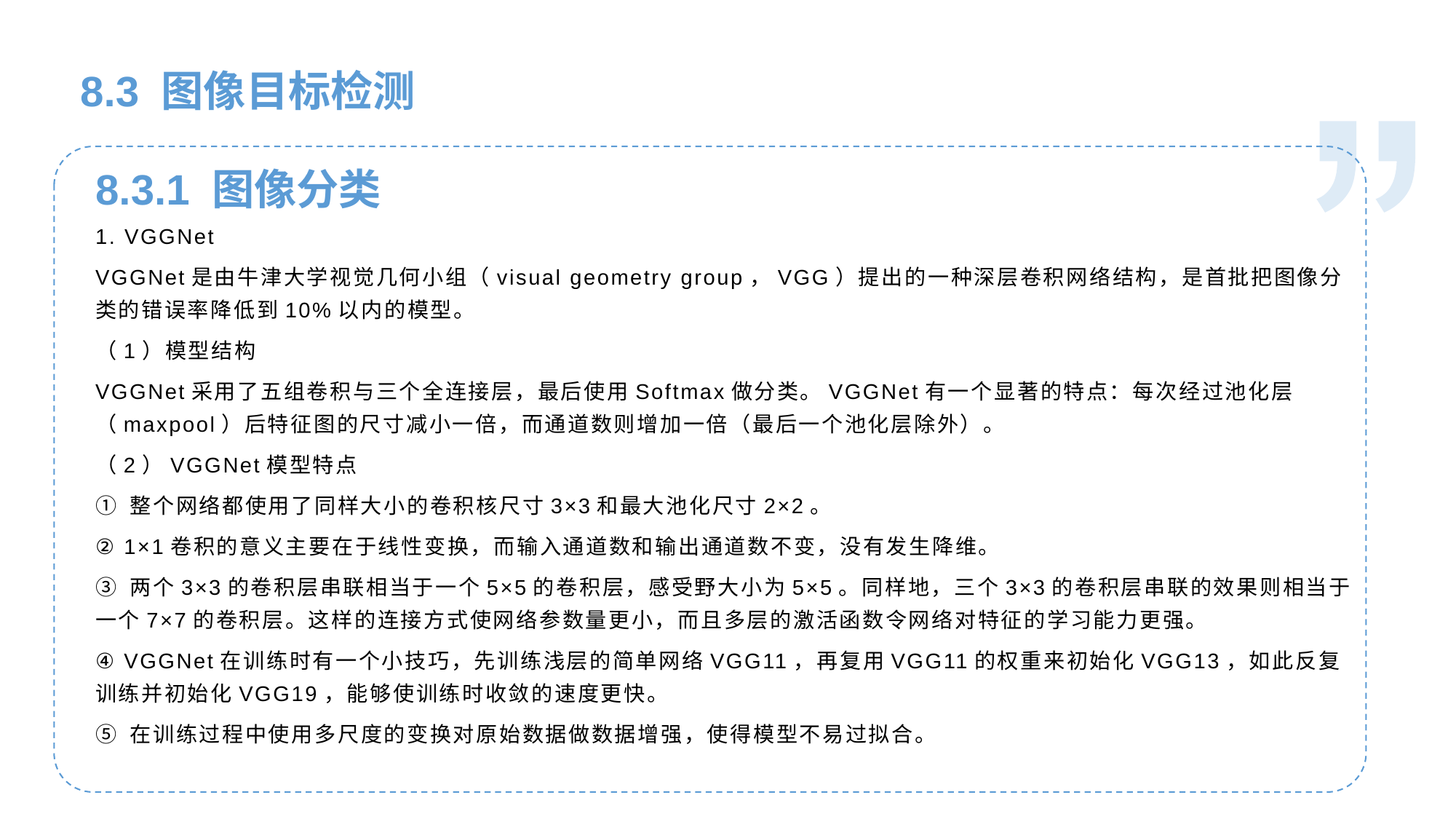

人工智能基础
8.3 图像目标检测

8.3.1 图像分类
1. VGGNet
VGGNet是由牛津大学视觉几何小组（visual geometry group，VGG）提出的一种深层卷积网络结构，是首批把图像分类的错误率降低到10%以内的模型。
（1）模型结构
VGGNet采用了五组卷积与三个全连接层，最后使用Softmax做分类。VGGNet有一个显著的特点：每次经过池化层（maxpool）后特征图的尺寸减小一倍，而通道数则增加一倍（最后一个池化层除外）。
（2）VGGNet模型特点
① 整个网络都使用了同样大小的卷积核尺寸3×3和最大池化尺寸2×2。
② 1×1卷积的意义主要在于线性变换，而输入通道数和输出通道数不变，没有发生降维。
③ 两个3×3的卷积层串联相当于一个5×5的卷积层，感受野大小为5×5。同样地，三个3×3的卷积层串联的效果则相当于一个7×7的卷积层。这样的连接方式使网络参数量更小，而且多层的激活函数令网络对特征的学习能力更强。
④ VGGNet在训练时有一个小技巧，先训练浅层的简单网络VGG11，再复用VGG11的权重来初始化VGG13，如此反复训练并初始化VGG19，能够使训练时收敛的速度更快。
⑤ 在训练过程中使用多尺度的变换对原始数据做数据增强，使得模型不易过拟合。